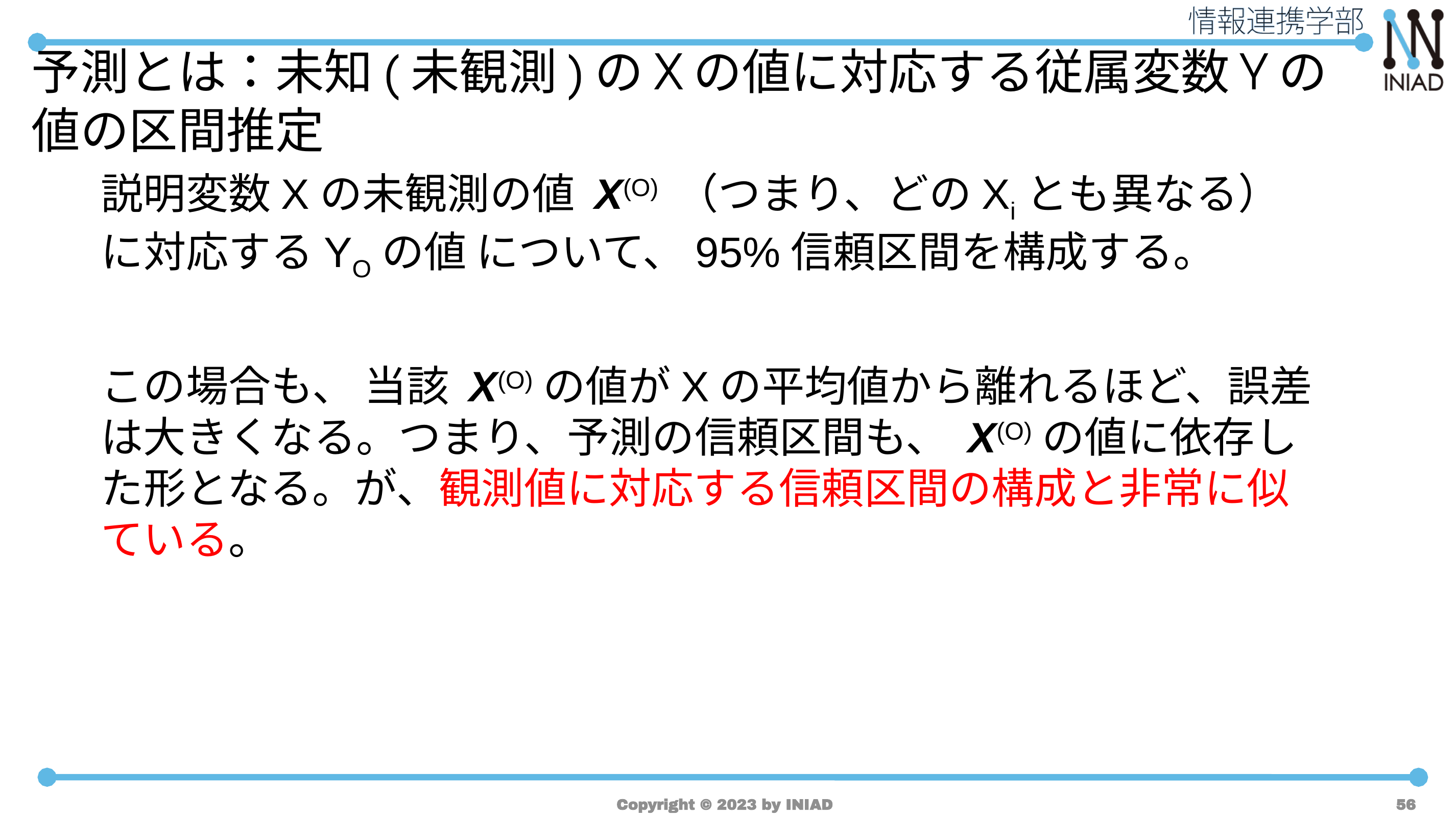

# 予測とは：未知(未観測)のXの値に対応する従属変数Yの値の区間推定
説明変数Xの未観測の値 X(O) （つまり、どのXiとも異なる）に対応するYOの値 について、95%信頼区間を構成する。

この場合も、 当該 X(O)の値がXの平均値から離れるほど、誤差は大きくなる。つまり、予測の信頼区間も、 X(O)の値に依存した形となる。が、観測値に対応する信頼区間の構成と非常に似ている。
Copyright © 2023 by INIAD
56